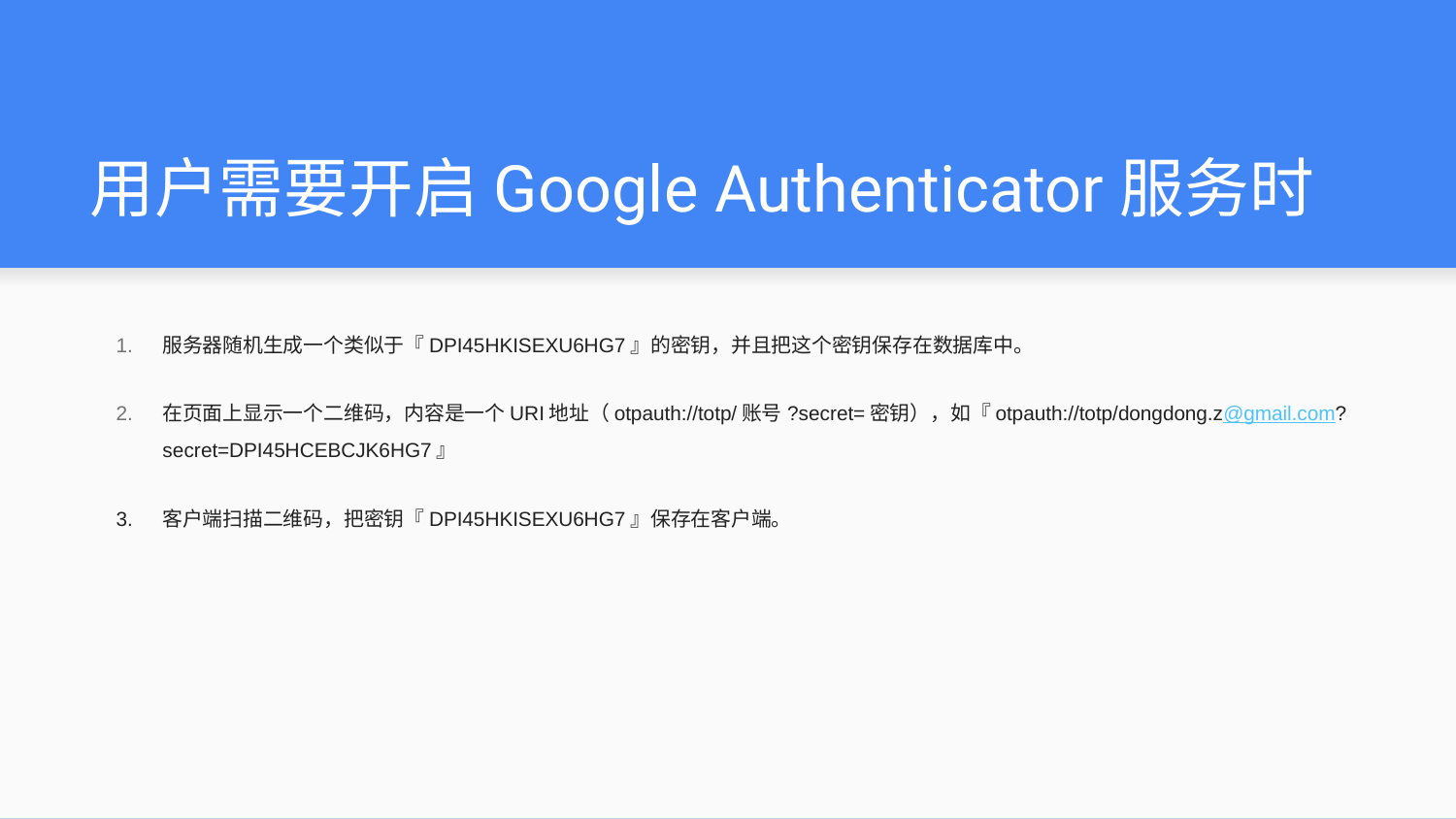

# 用户需要开启Google Authenticator服务时
服务器随机生成一个类似于『DPI45HKISEXU6HG7』的密钥，并且把这个密钥保存在数据库中。
在页面上显示一个二维码，内容是一个URI地址（otpauth://totp/账号?secret=密钥），如『otpauth://totp/dongdong.z@gmail.com?secret=DPI45HCEBCJK6HG7』
客户端扫描二维码，把密钥『DPI45HKISEXU6HG7』保存在客户端。